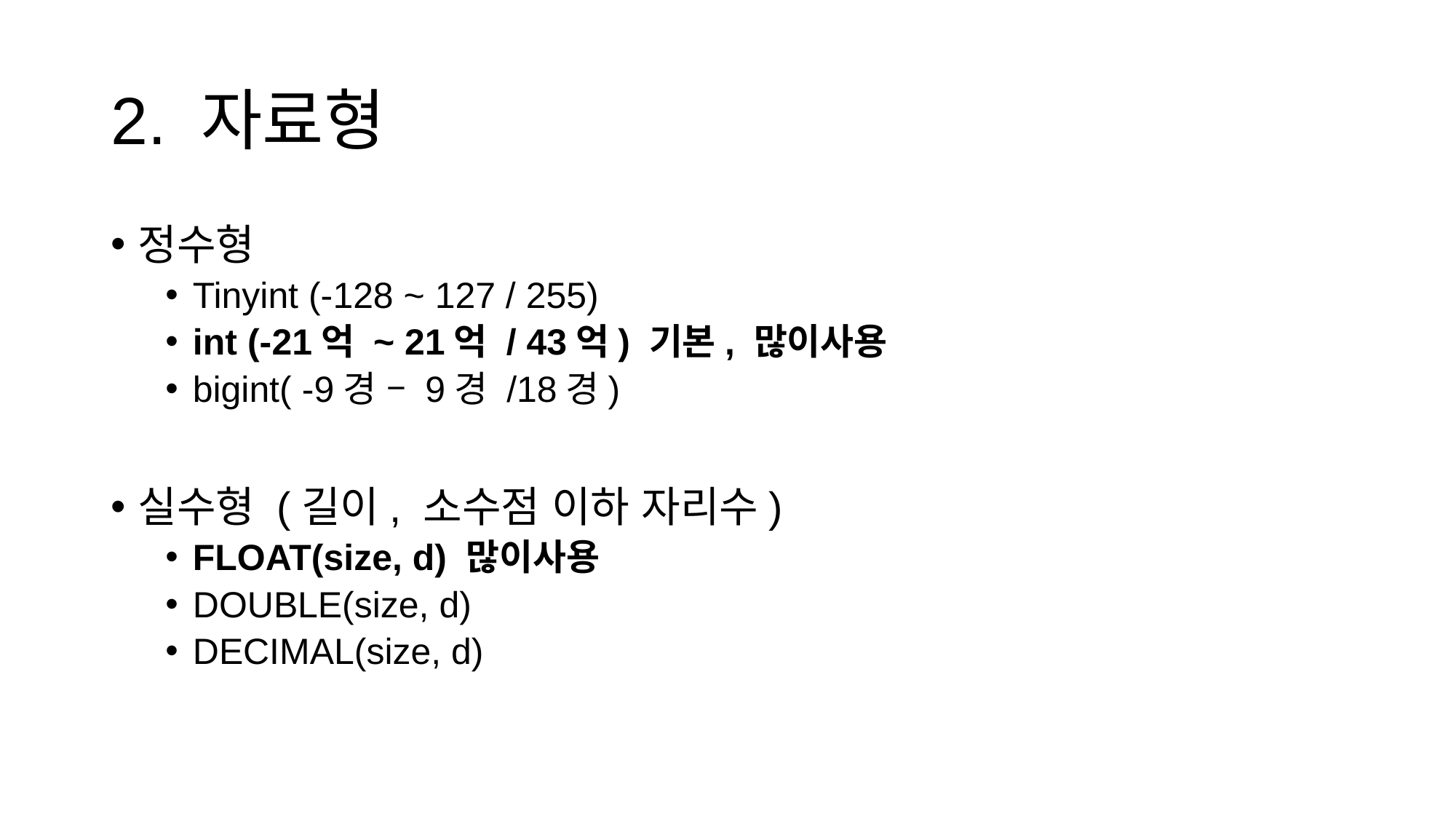

# 2. 자료형
정수형
Tinyint (-128 ~ 127 / 255)
int (-21억 ~ 21억 / 43억) 기본, 많이사용
bigint( -9경 – 9경 /18경)

실수형 (길이, 소수점 이하 자리수)
FLOAT(size, d) 많이사용
DOUBLE(size, d)
DECIMAL(size, d)